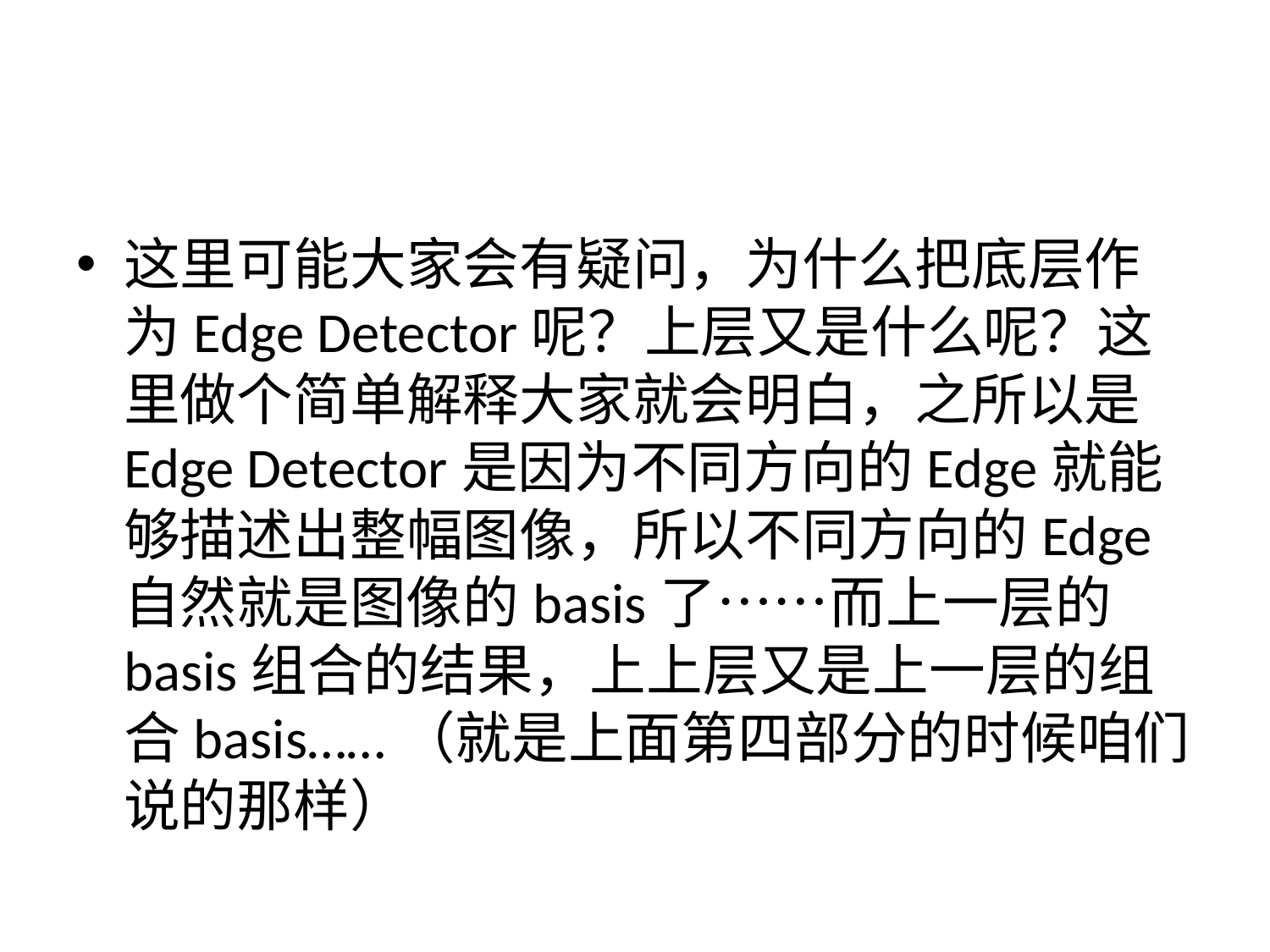

#
这里可能大家会有疑问，为什么把底层作为Edge Detector呢？上层又是什么呢？这里做个简单解释大家就会明白，之所以是Edge Detector是因为不同方向的Edge就能够描述出整幅图像，所以不同方向的Edge自然就是图像的basis了……而上一层的basis组合的结果，上上层又是上一层的组合basis……（就是上面第四部分的时候咱们说的那样）